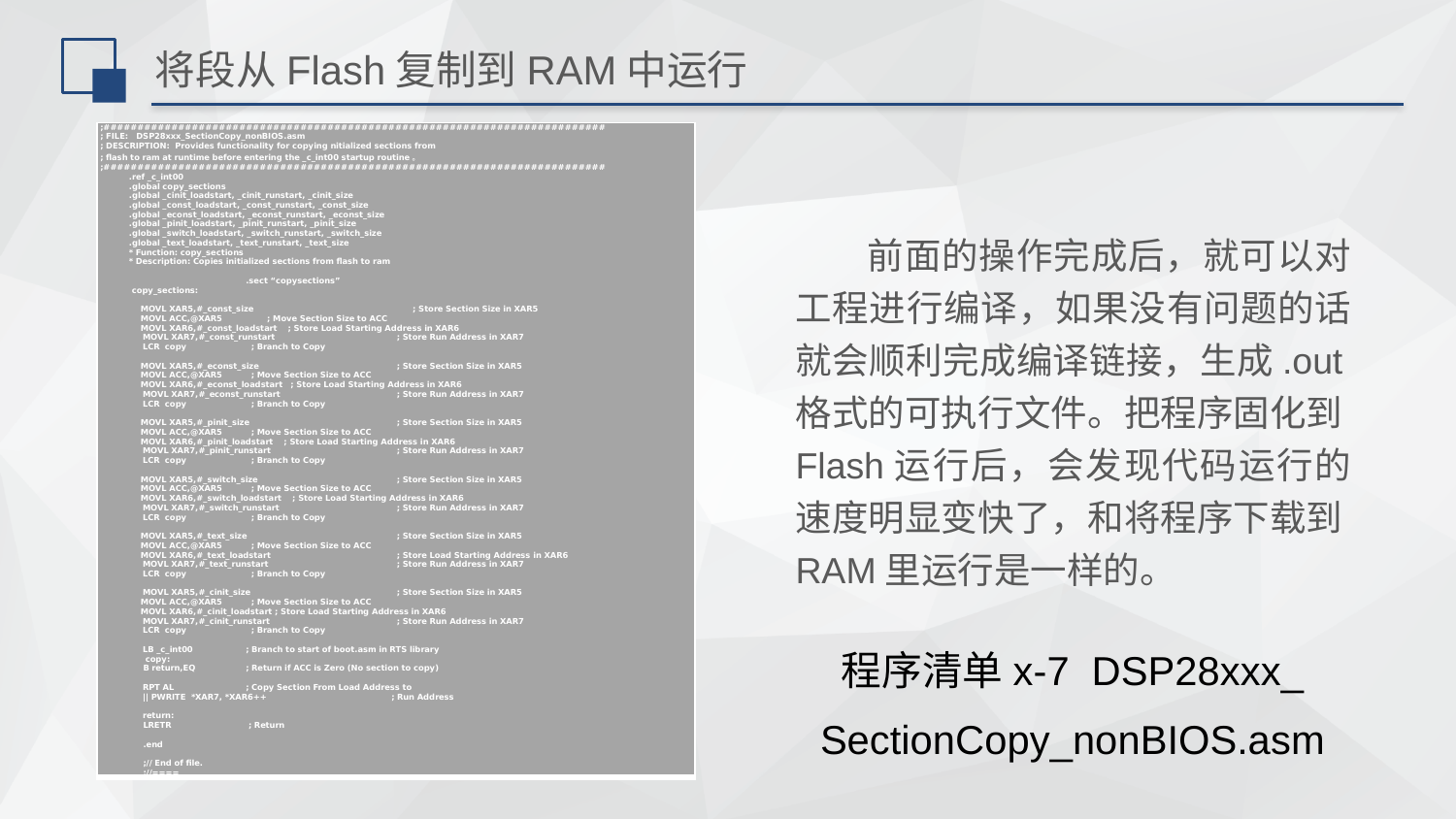

# 将段从Flash复制到RAM中运行
| ;########################################################################## ; FILE: DSP28xxx\_SectionCopy\_nonBIOS.asm ; DESCRIPTION: Provides functionality for copying nitialized sections from ; flash to ram at runtime before entering the \_c\_int00 startup routine。 ;########################################################################## .ref \_c\_int00 .global copy\_sections .global \_cinit\_loadstart, \_cinit\_runstart, \_cinit\_size .global \_const\_loadstart, \_const\_runstart, \_const\_size .global \_econst\_loadstart, \_econst\_runstart, \_econst\_size .global \_pinit\_loadstart, \_pinit\_runstart, \_pinit\_size .global \_switch\_loadstart, \_switch\_runstart, \_switch\_size .global \_text\_loadstart, \_text\_runstart, \_text\_size \* Function: copy\_sections \* Description: Copies initialized sections from flash to ram   .sect “copysections”  copy\_sections:   MOVL XAR5,#\_const\_size ; Store Section Size in XAR5 MOVL ACC,@XAR5 ; Move Section Size to ACC MOVL XAR6,#\_const\_loadstart ; Store Load Starting Address in XAR6 MOVL XAR7,#\_const\_runstart ; Store Run Address in XAR7 LCR copy ; Branch to Copy MOVL XAR5,#\_econst\_size ; Store Section Size in XAR5 MOVL ACC,@XAR5 ; Move Section Size to ACC MOVL XAR6,#\_econst\_loadstart ; Store Load Starting Address in XAR6 MOVL XAR7,#\_econst\_runstart ; Store Run Address in XAR7 LCR copy ; Branch to Copy   MOVL XAR5,#\_pinit\_size ; Store Section Size in XAR5 MOVL ACC,@XAR5 ; Move Section Size to ACC MOVL XAR6,#\_pinit\_loadstart ; Store Load Starting Address in XAR6 MOVL XAR7,#\_pinit\_runstart ; Store Run Address in XAR7 LCR copy ; Branch to Copy   MOVL XAR5,#\_switch\_size ; Store Section Size in XAR5 MOVL ACC,@XAR5 ; Move Section Size to ACC MOVL XAR6,#\_switch\_loadstart ; Store Load Starting Address in XAR6 MOVL XAR7,#\_switch\_runstart ; Store Run Address in XAR7 LCR copy ; Branch to Copy   MOVL XAR5,#\_text\_size ; Store Section Size in XAR5 MOVL ACC,@XAR5 ; Move Section Size to ACC MOVL XAR6,#\_text\_loadstart ; Store Load Starting Address in XAR6 MOVL XAR7,#\_text\_runstart ; Store Run Address in XAR7 LCR copy ; Branch to Copy MOVL XAR5,#\_cinit\_size ; Store Section Size in XAR5 MOVL ACC,@XAR5 ; Move Section Size to ACC MOVL XAR6,#\_cinit\_loadstart ; Store Load Starting Address in XAR6 MOVL XAR7,#\_cinit\_runstart ; Store Run Address in XAR7 LCR copy ; Branch to Copy   LB \_c\_int00 ; Branch to start of boot.asm in RTS library  copy: B return,EQ ; Return if ACC is Zero (No section to copy)   RPT AL ; Copy Section From Load Address to || PWRITE \*XAR7, \*XAR6++ ; Run Address   return: LRETR ; Return   .end   ;// End of file. ;//==== |
| --- |
前面的操作完成后，就可以对工程进行编译，如果没有问题的话就会顺利完成编译链接，生成.out格式的可执行文件。把程序固化到Flash运行后，会发现代码运行的速度明显变快了，和将程序下载到RAM里运行是一样的。
程序清单x-7  DSP28xxx_
SectionCopy_nonBIOS.asm